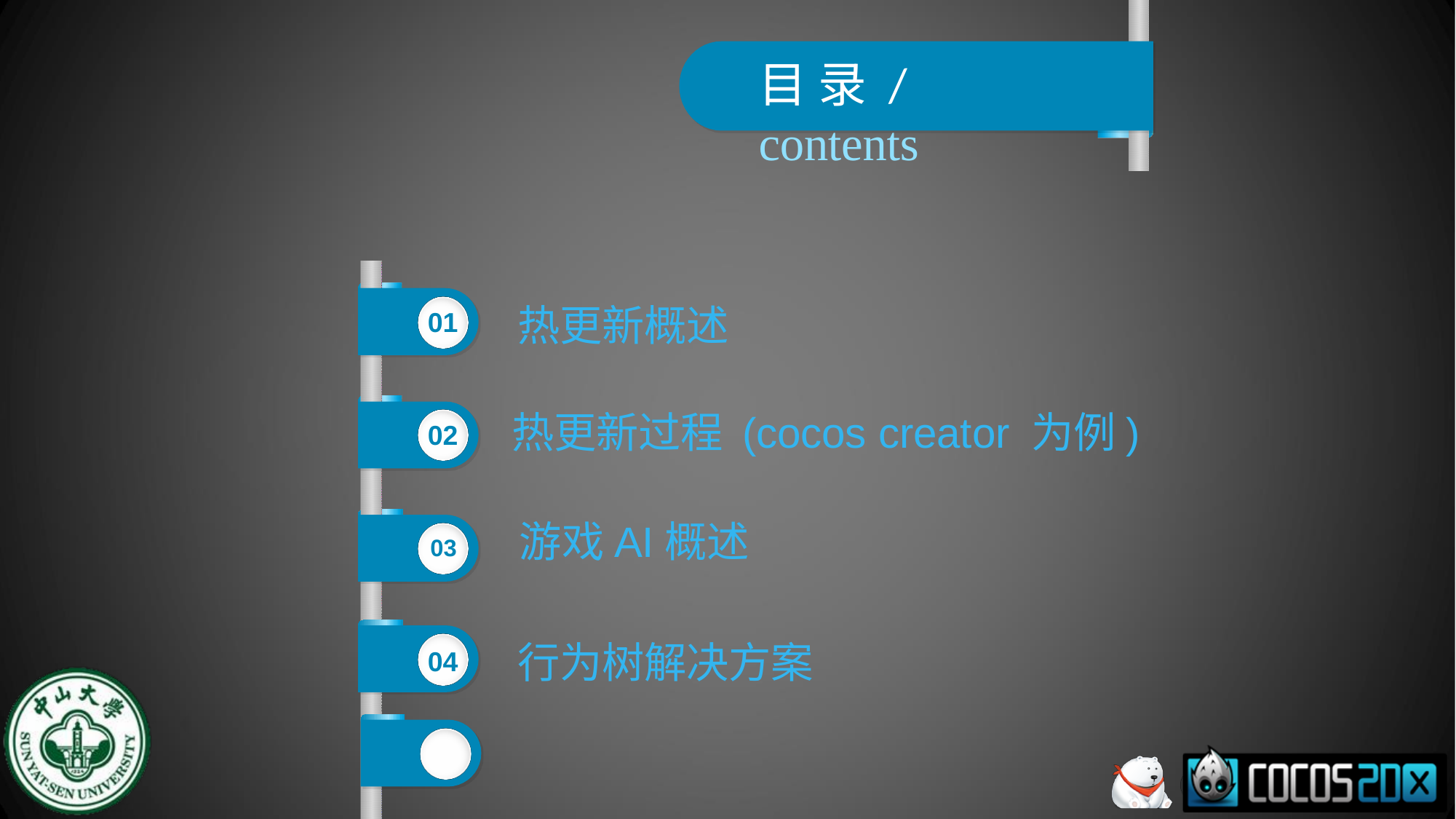

# 目 录 / contents

热更新概述
01

热更新过程 (cocos creator 为例)

02
03	游戏AI概述

行为树解决方案
04